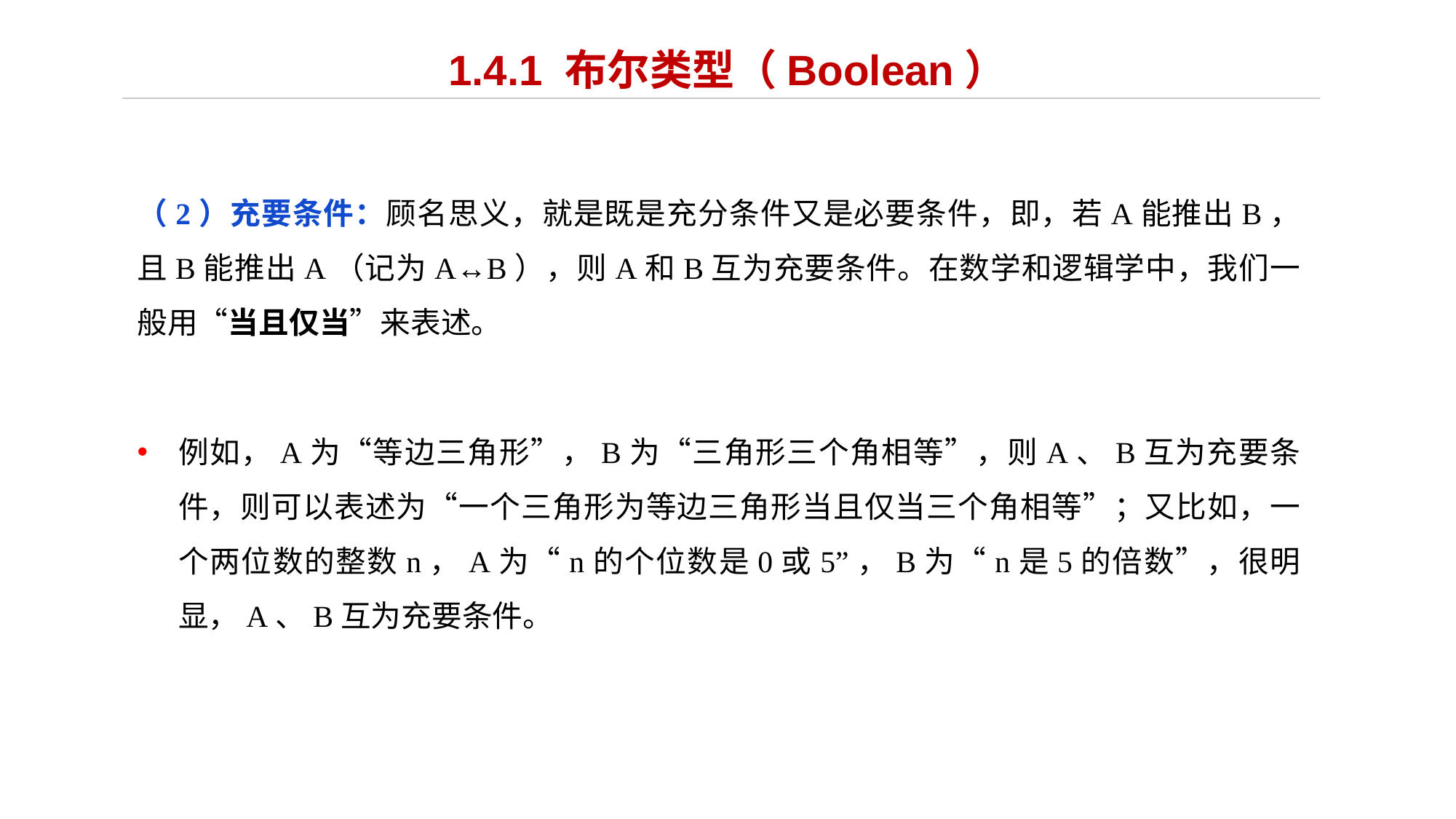

# 1.4.1 布尔类型（Boolean）
（2）充要条件：顾名思义，就是既是充分条件又是必要条件，即，若A能推出B，且B能推出A（记为A↔B），则A和B互为充要条件。在数学和逻辑学中，我们一般用“当且仅当”来表述。
例如，A为“等边三角形”，B为“三角形三个角相等”，则A、B互为充要条件，则可以表述为“一个三角形为等边三角形当且仅当三个角相等”；又比如，一个两位数的整数n，A为“n的个位数是0或5”，B为“n是5的倍数”，很明显，A、B互为充要条件。